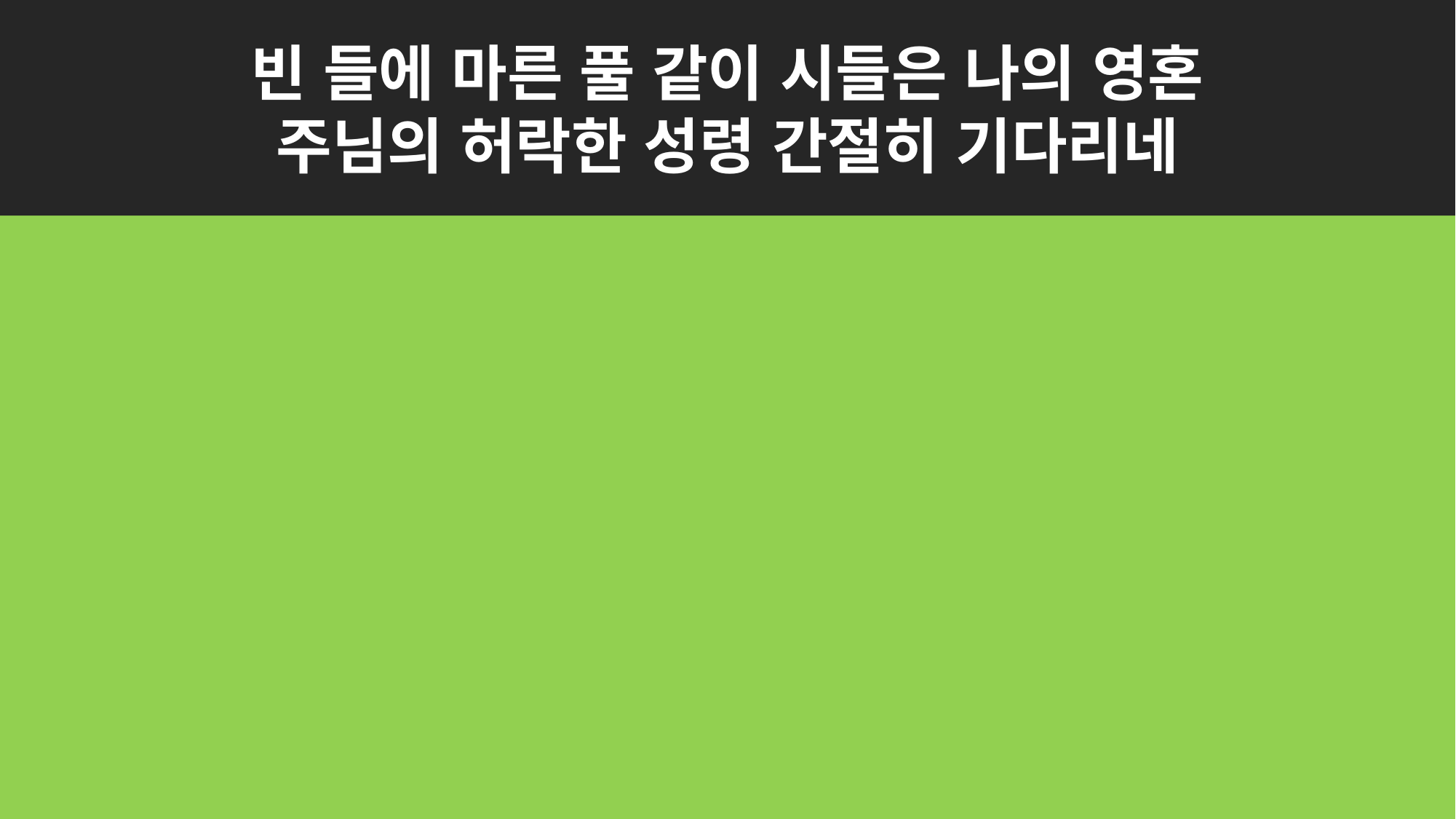

빈 들에 마른 풀 같이 시들은 나의 영혼
주님의 허락한 성령 간절히 기다리네